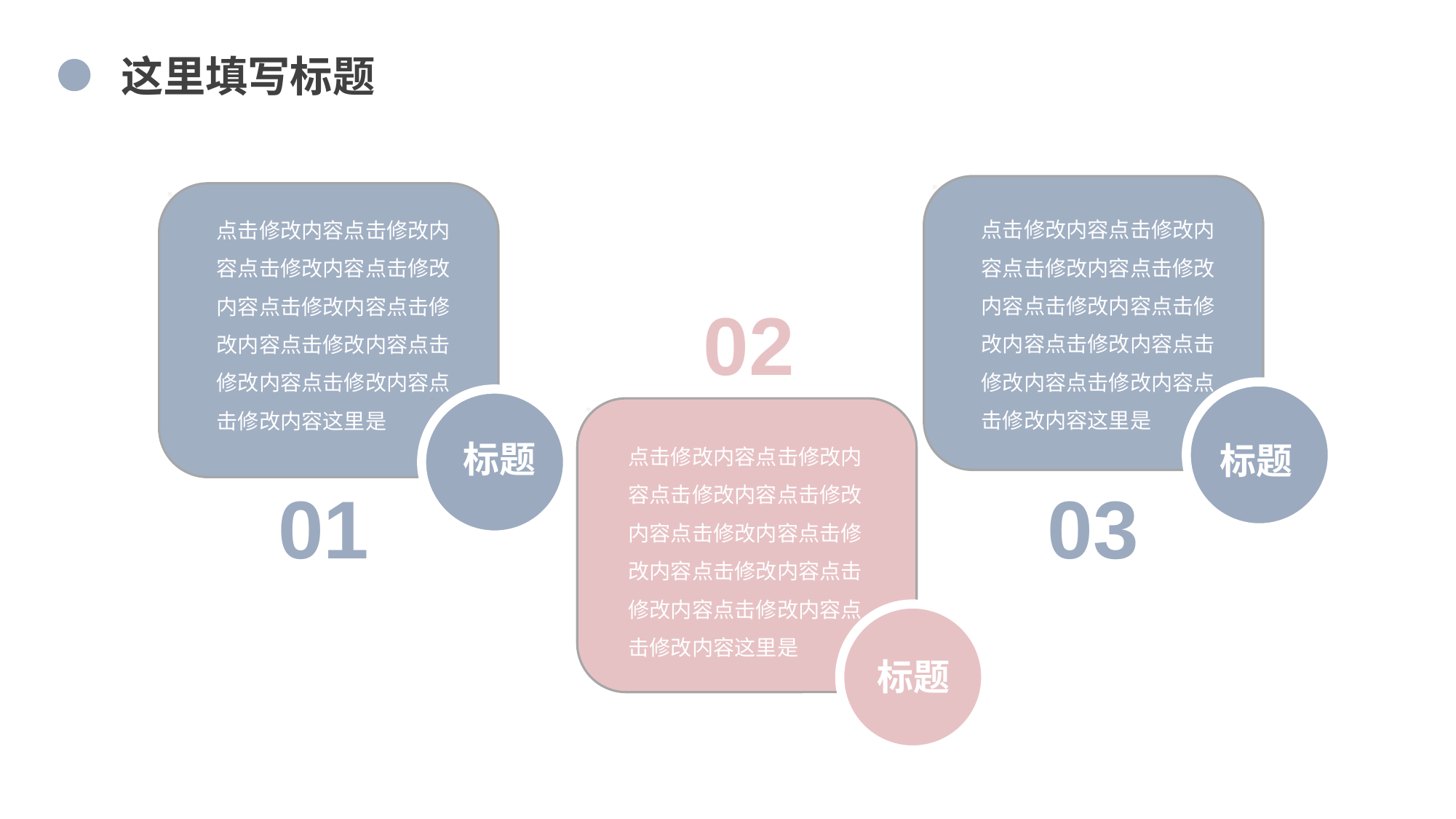

点击修改内容点击修改内容点击修改内容点击修改内容点击修改内容点击修改内容点击修改内容点击修改内容点击修改内容点击修改内容这里是
点击修改内容点击修改内容点击修改内容点击修改内容点击修改内容点击修改内容点击修改内容点击修改内容点击修改内容点击修改内容这里是
02

点击修改内容点击修改内容点击修改内容点击修改内容点击修改内容点击修改内容点击修改内容点击修改内容点击修改内容点击修改内容这里是
标题
标题
01
03

标题